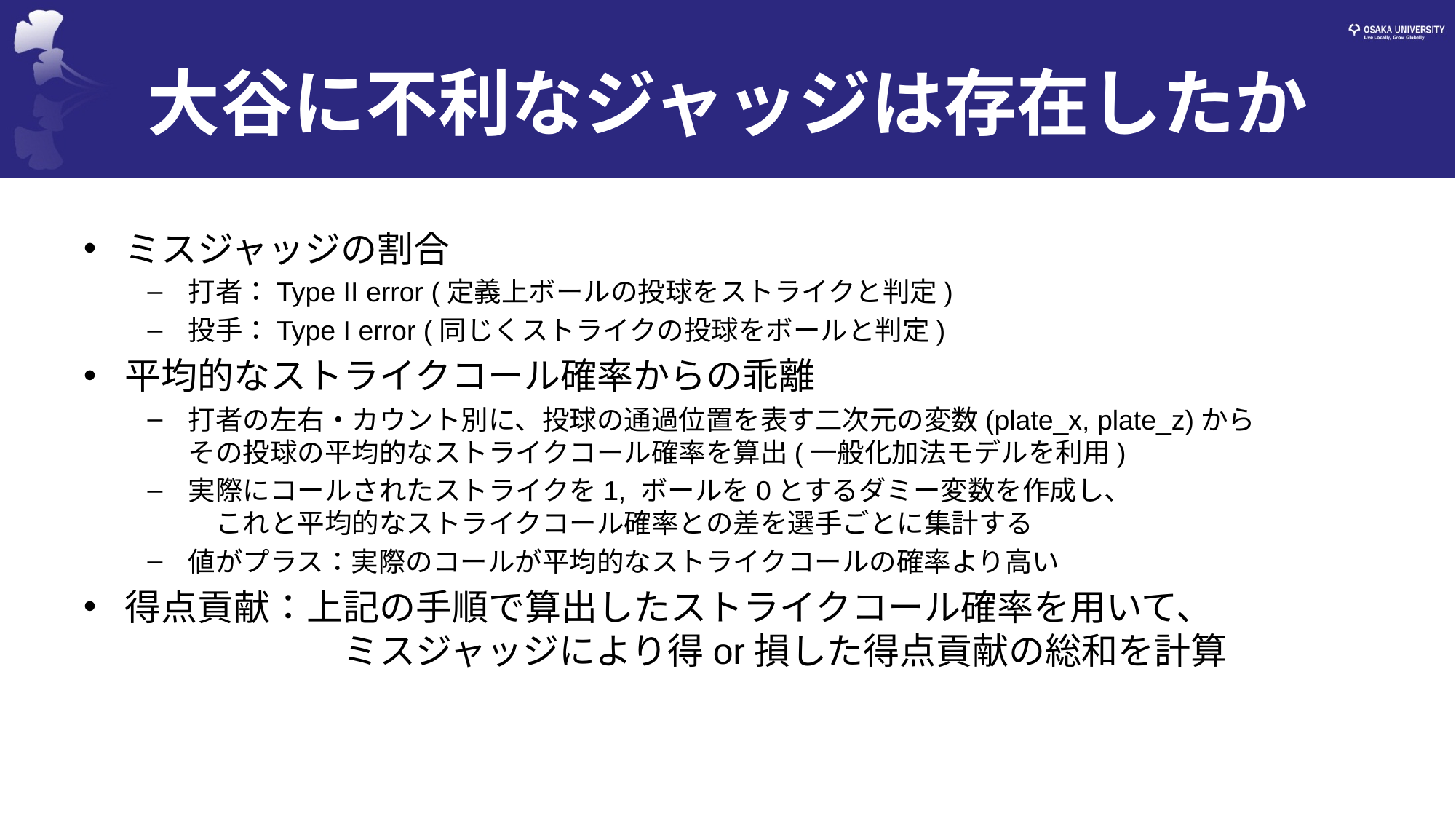

# 大谷に不利なジャッジは存在したか
ミスジャッジの割合
打者：Type II error (定義上ボールの投球をストライクと判定)
投手：Type I error (同じくストライクの投球をボールと判定)
平均的なストライクコール確率からの乖離
打者の左右・カウント別に、投球の通過位置を表す二次元の変数(plate_x, plate_z)から　　　　その投球の平均的なストライクコール確率を算出(一般化加法モデルを利用)
実際にコールされたストライクを1, ボールを0とするダミー変数を作成し、　　　　　　　　　これと平均的なストライクコール確率との差を選手ごとに集計する
値がプラス：実際のコールが平均的なストライクコールの確率より高い
得点貢献：上記の手順で算出したストライクコール確率を用いて、　　　　　　　　　　ミスジャッジにより得or損した得点貢献の総和を計算